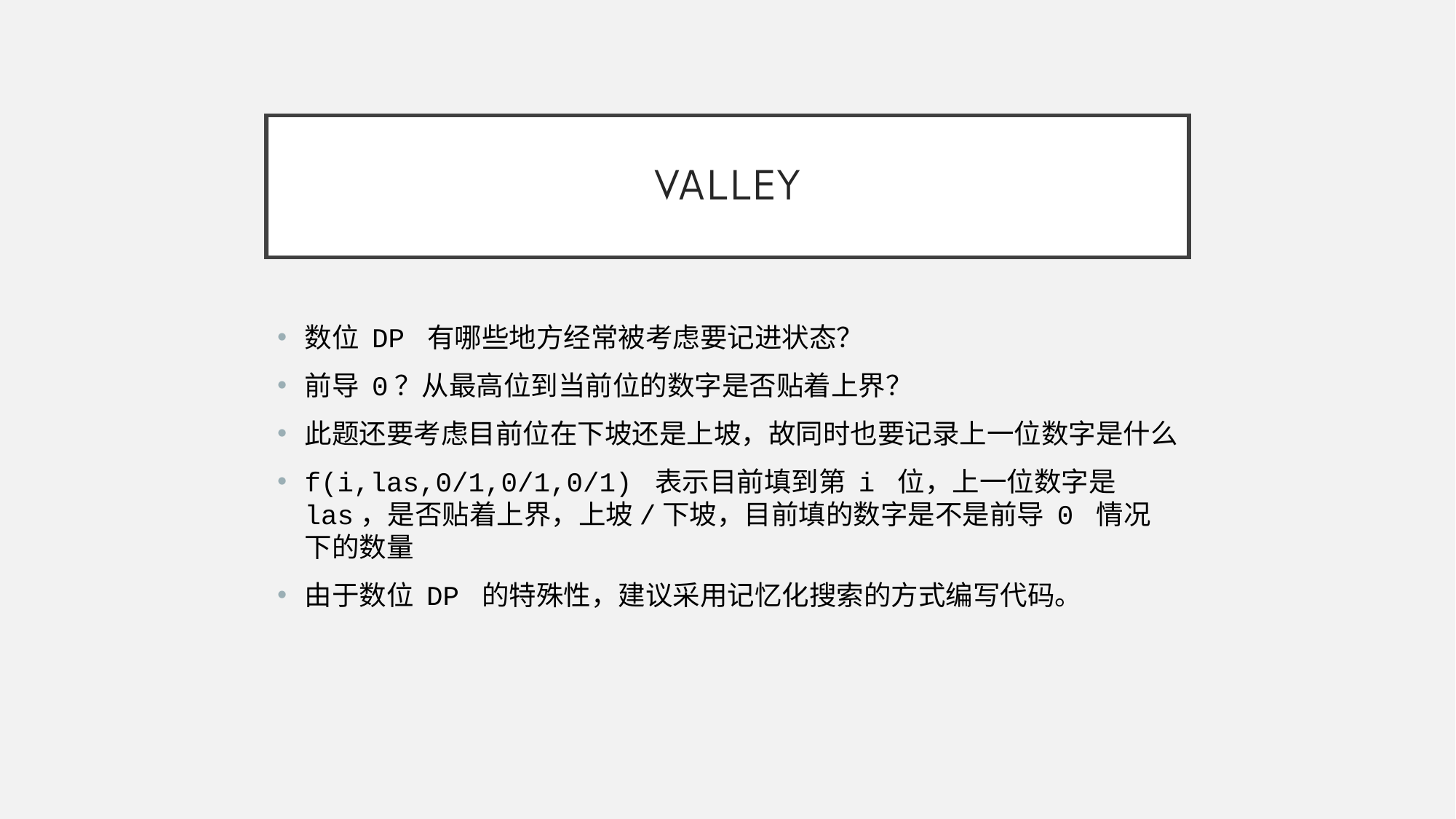

# valley
数位 DP 有哪些地方经常被考虑要记进状态？
前导 0？从最高位到当前位的数字是否贴着上界？
此题还要考虑目前位在下坡还是上坡，故同时也要记录上一位数字是什么
f(i,las,0/1,0/1,0/1) 表示目前填到第 i 位，上一位数字是 las，是否贴着上界，上坡/下坡，目前填的数字是不是前导 0 情况下的数量
由于数位 DP 的特殊性，建议采用记忆化搜索的方式编写代码。